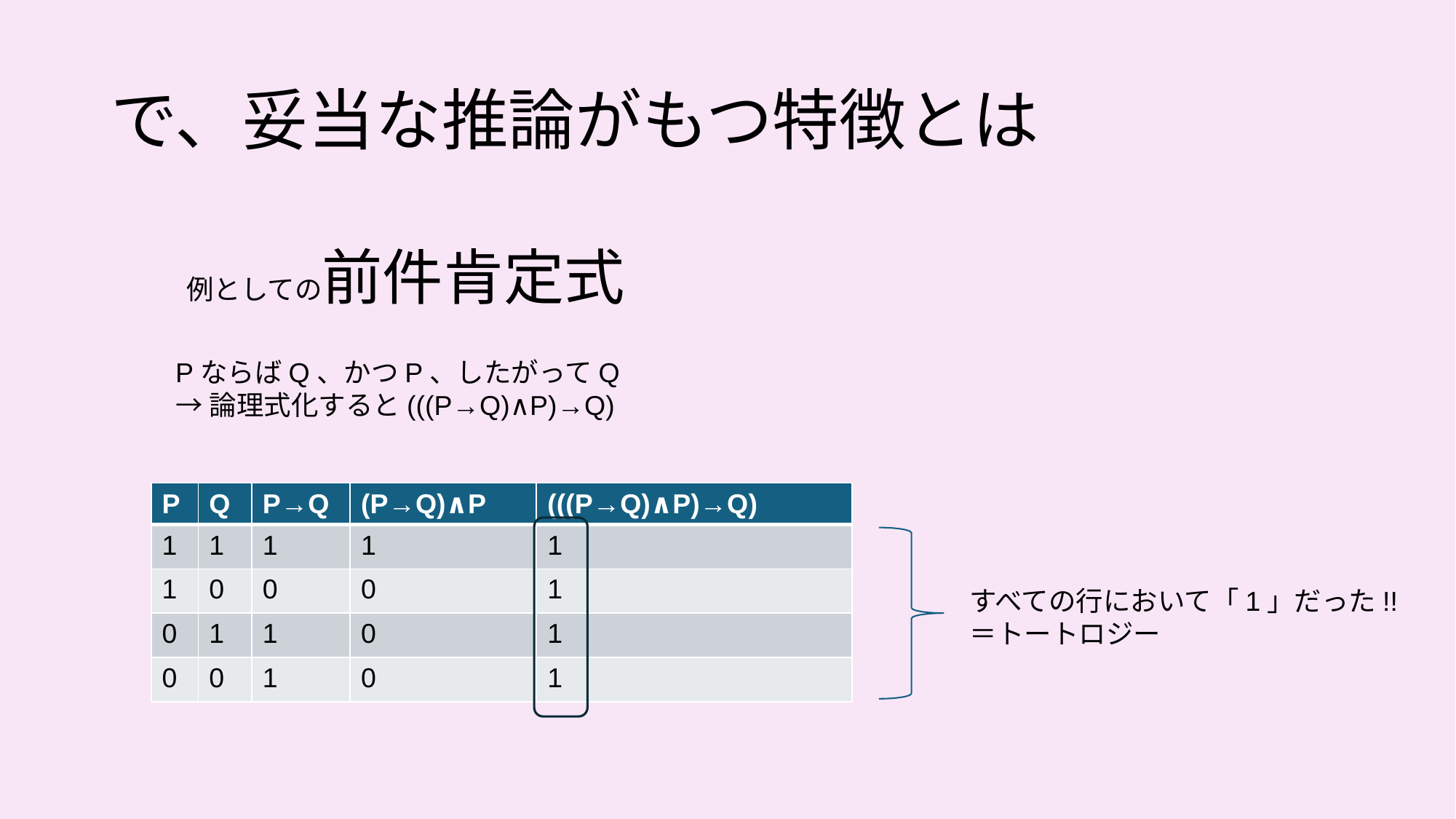

# で、妥当な推論がもつ特徴とは
例としての前件肯定式
PならばQ、かつP、したがってQ
→論理式化すると(((P→Q)∧P)→Q)
| P | Q | P→Q | (P→Q)∧P | (((P→Q)∧P)→Q) |
| --- | --- | --- | --- | --- |
| 1 | 1 | 1 | 1 | 1 |
| 1 | 0 | 0 | 0 | 1 |
| 0 | 1 | 1 | 0 | 1 |
| 0 | 0 | 1 | 0 | 1 |

すべての行において「1」だった!!
＝トートロジー